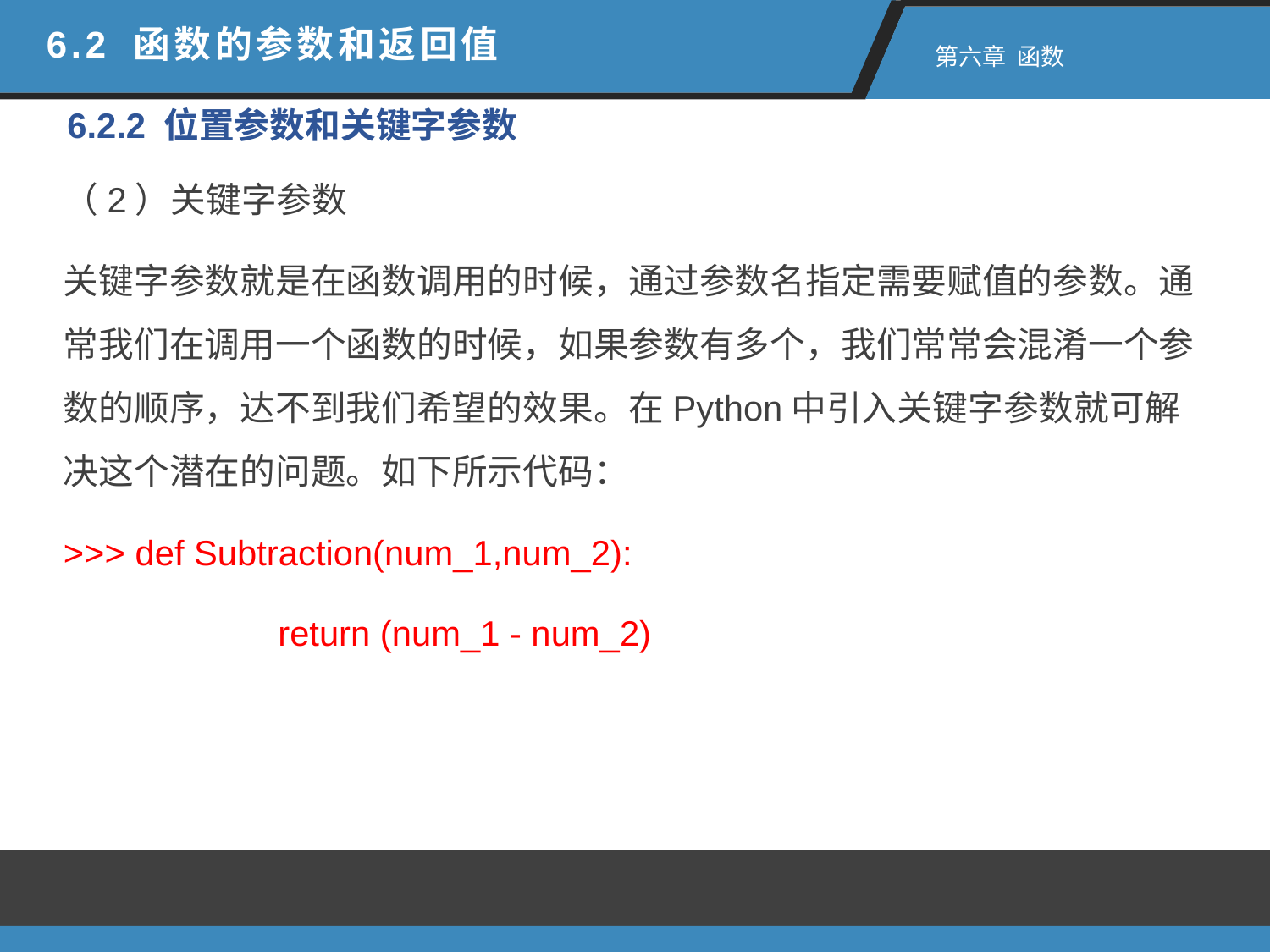

6.2 函数的参数和返回值
  第六章  函数
6.2.2 位置参数和关键字参数
（2）关键字参数
关键字参数就是在函数调用的时候，通过参数名指定需要赋值的参数。通常我们在调用一个函数的时候，如果参数有多个，我们常常会混淆一个参数的顺序，达不到我们希望的效果。在Python中引入关键字参数就可解决这个潜在的问题。如下所示代码：
>>> def Subtraction(num_1,num_2):
	         return (num_1 - num_2)